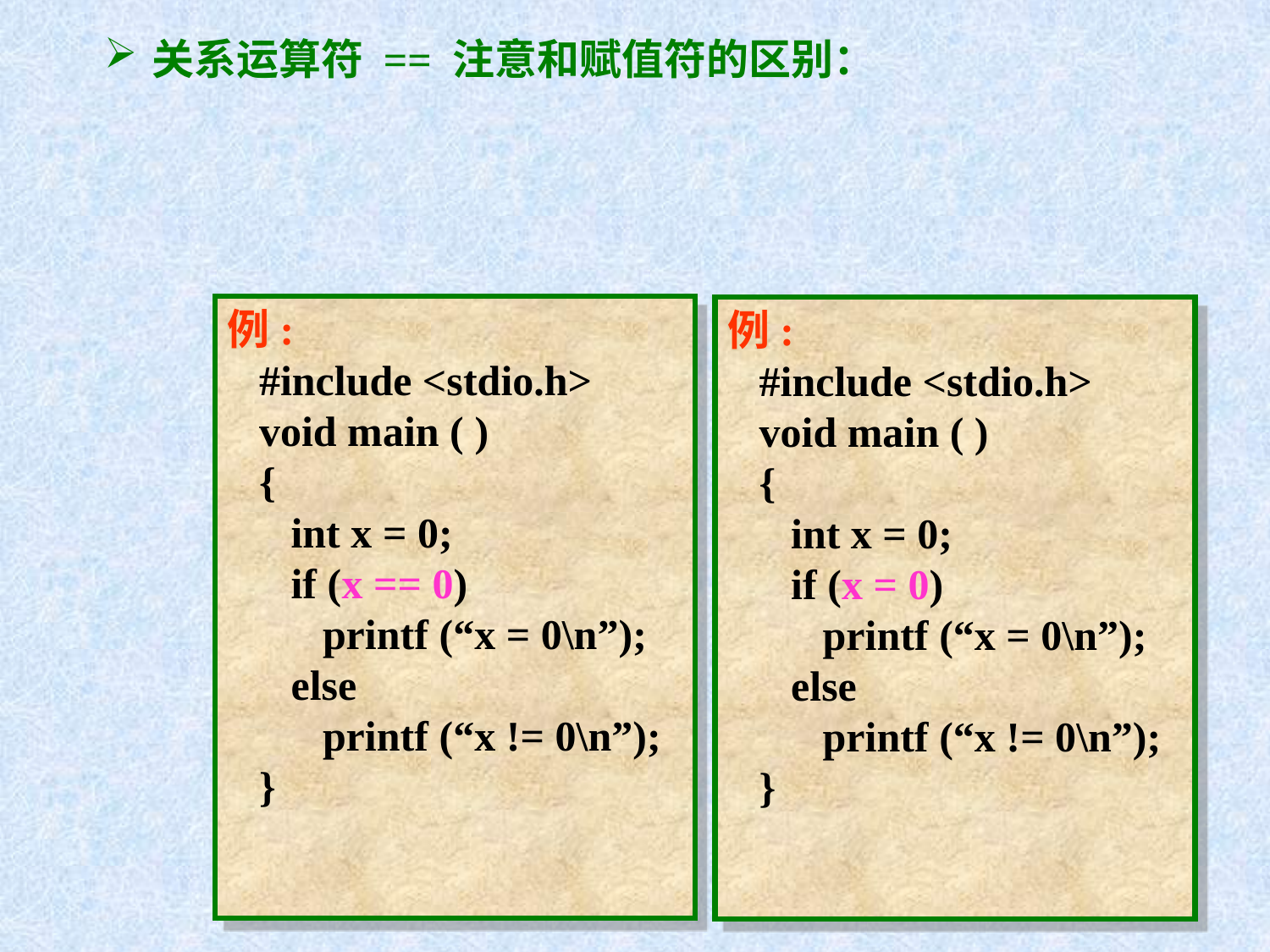

关系运算符 == 注意和赋值符的区别：
例:
   #include <stdio.h>
   void main ( )
   {
      int x = 0;
      if (x == 0)
         printf (“x = 0\n”);
      else
         printf (“x != 0\n”);
   }

例:
   #include <stdio.h>
   void main ( )
   {
      int x = 0;
      if (x = 0)
         printf (“x = 0\n”);
      else
         printf (“x != 0\n”);
   }